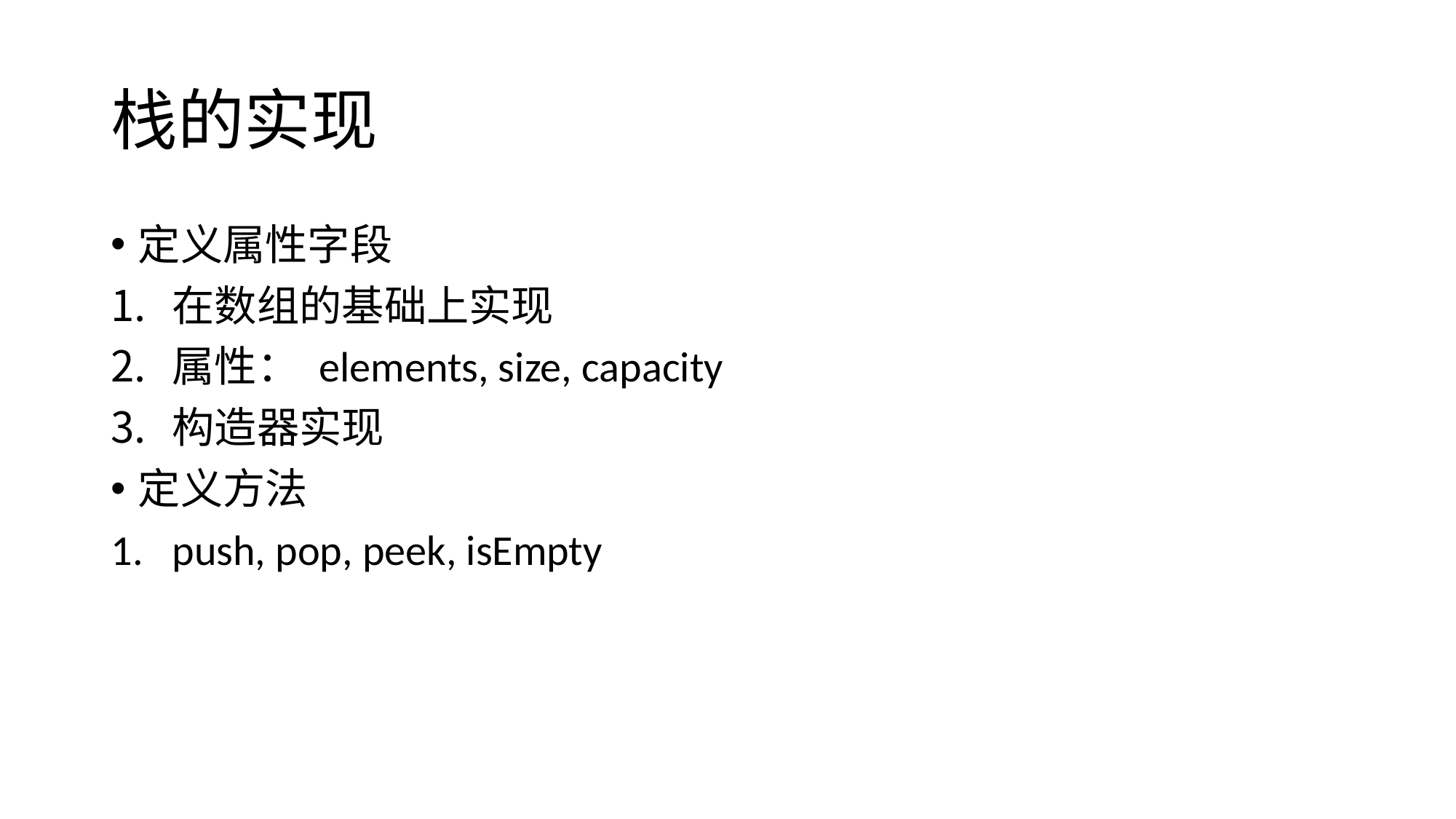

# 栈的实现
定义属性字段
在数组的基础上实现
属性： elements, size, capacity
构造器实现
定义方法
push, pop, peek, isEmpty